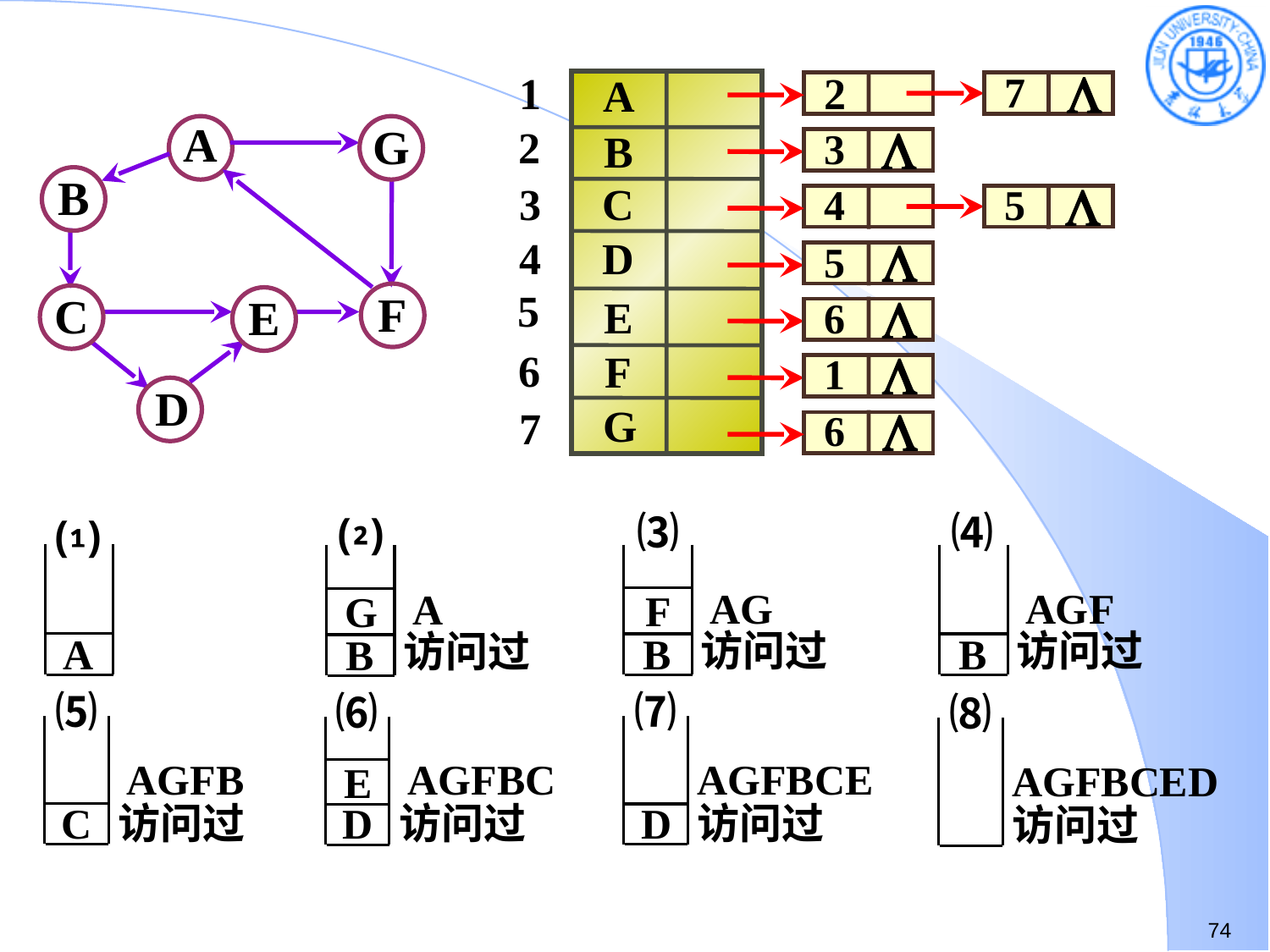

Λ

2
7
A
1

Λ
B

3
2

C
Λ

4
5
3

4
D
Λ

5

5
Λ
E

6

F
6
Λ

1

G
7
Λ

6

A
G

B

F
C
E

D
⑴
A
⑶
F
 AG
访问过
B
⑷
 AGF
访问过
B
⑵
G
 A
访问过
B
⑸
 AGFB
访问过
C
⑺
AGFBCE
访问过
D
⑹
E
 AGFBC
访问过
D
⑻
AGFBCED
访问过